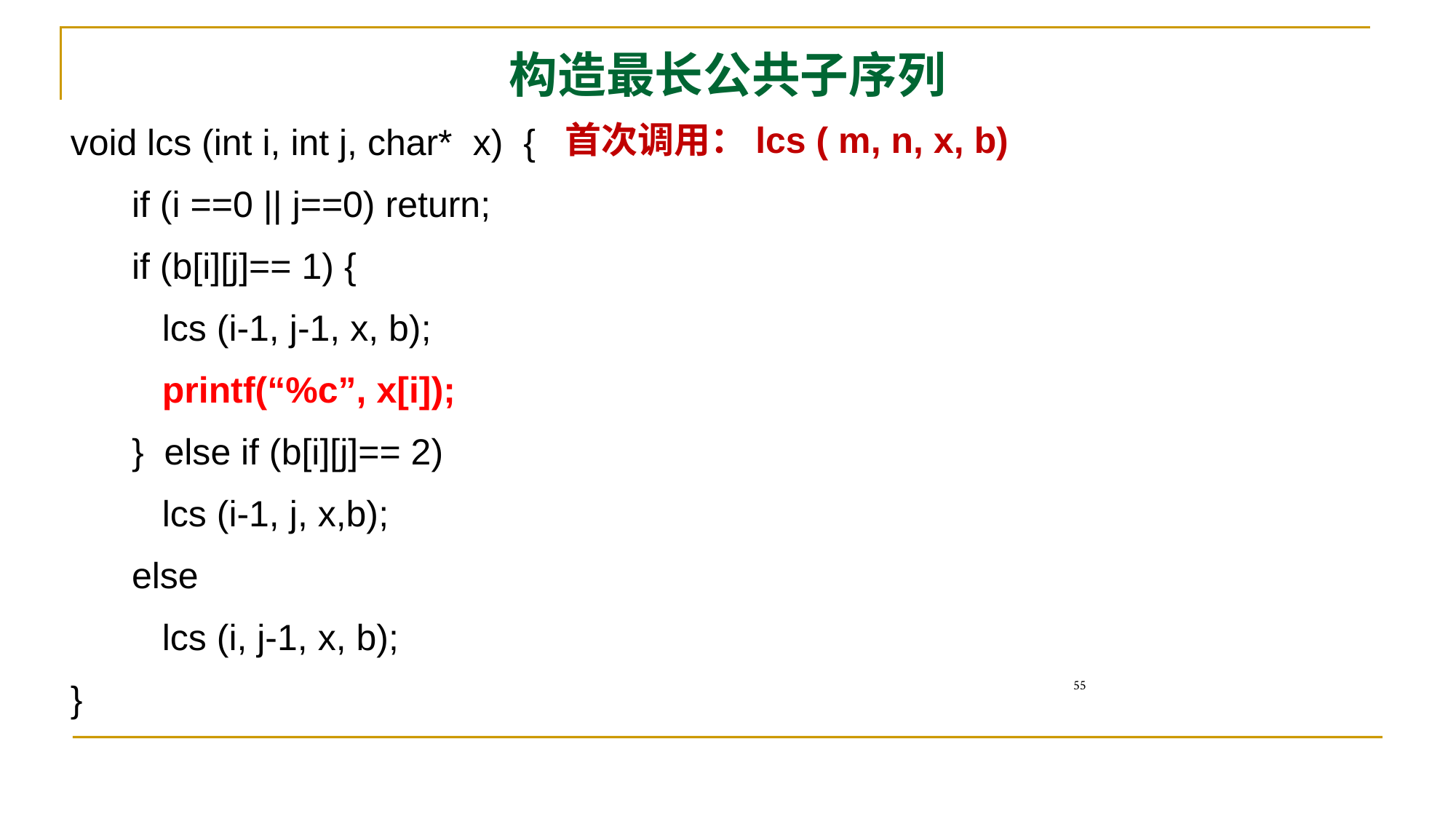

构造最长公共子序列
void lcs (int i, int j, char*  x)  {
      if (i ==0 || j==0) return;
      if (b[i][j]== 1) {
         lcs (i-1, j-1, x, b);
         printf(“%c”, x[i]);
      }  else if (b[i][j]== 2)
         lcs (i-1, j, x,b);
      else
         lcs (i, j-1, x, b);
}
首次调用：lcs ( m, n, x, b)
55